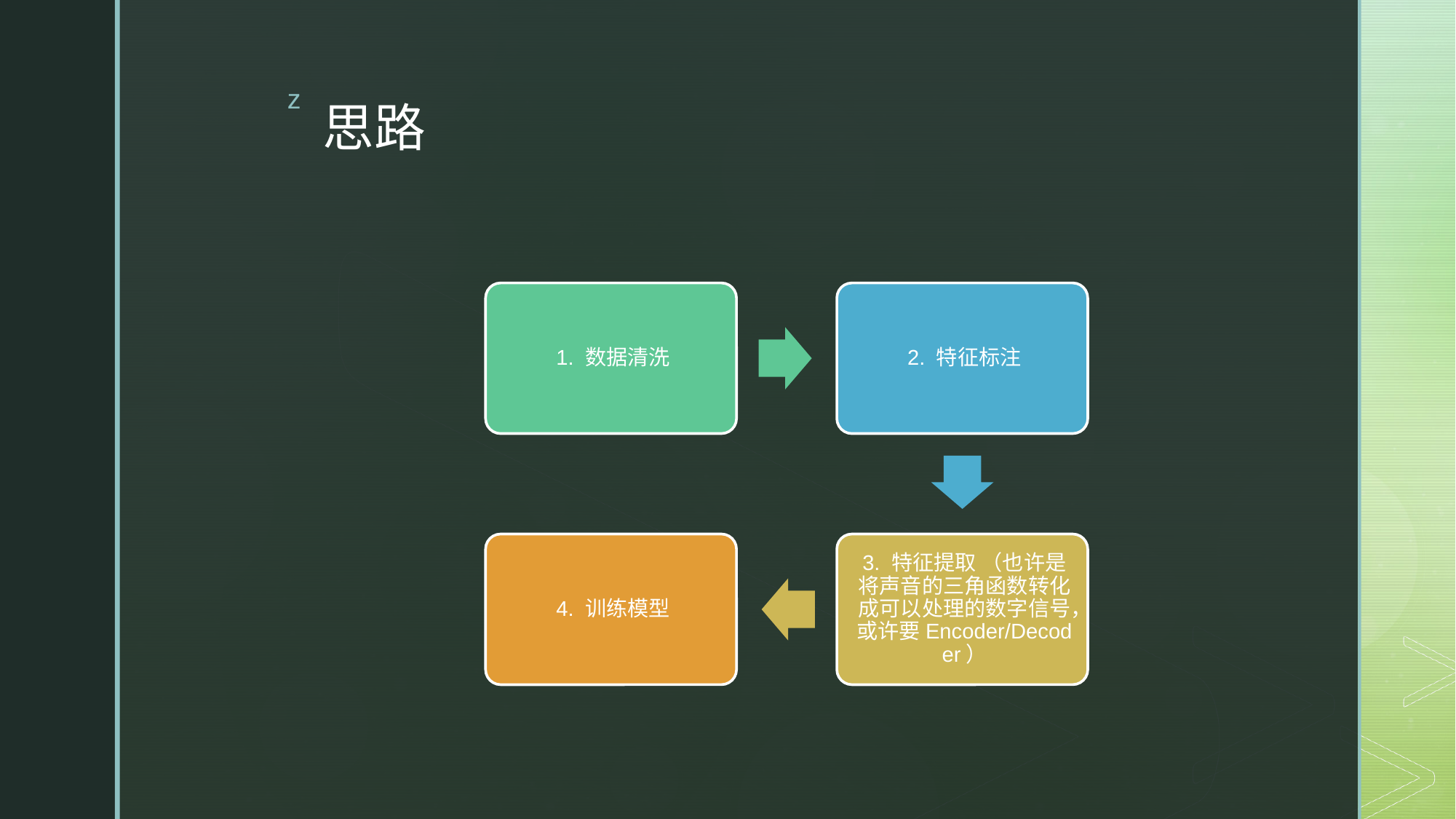

# 思路
1. 数据清洗

2. 特征标注

3. 特征提取 （也许是将声音的三角函数转化成可以处理的数字信号，或许要Encoder/Decoder）

4. 训练模型